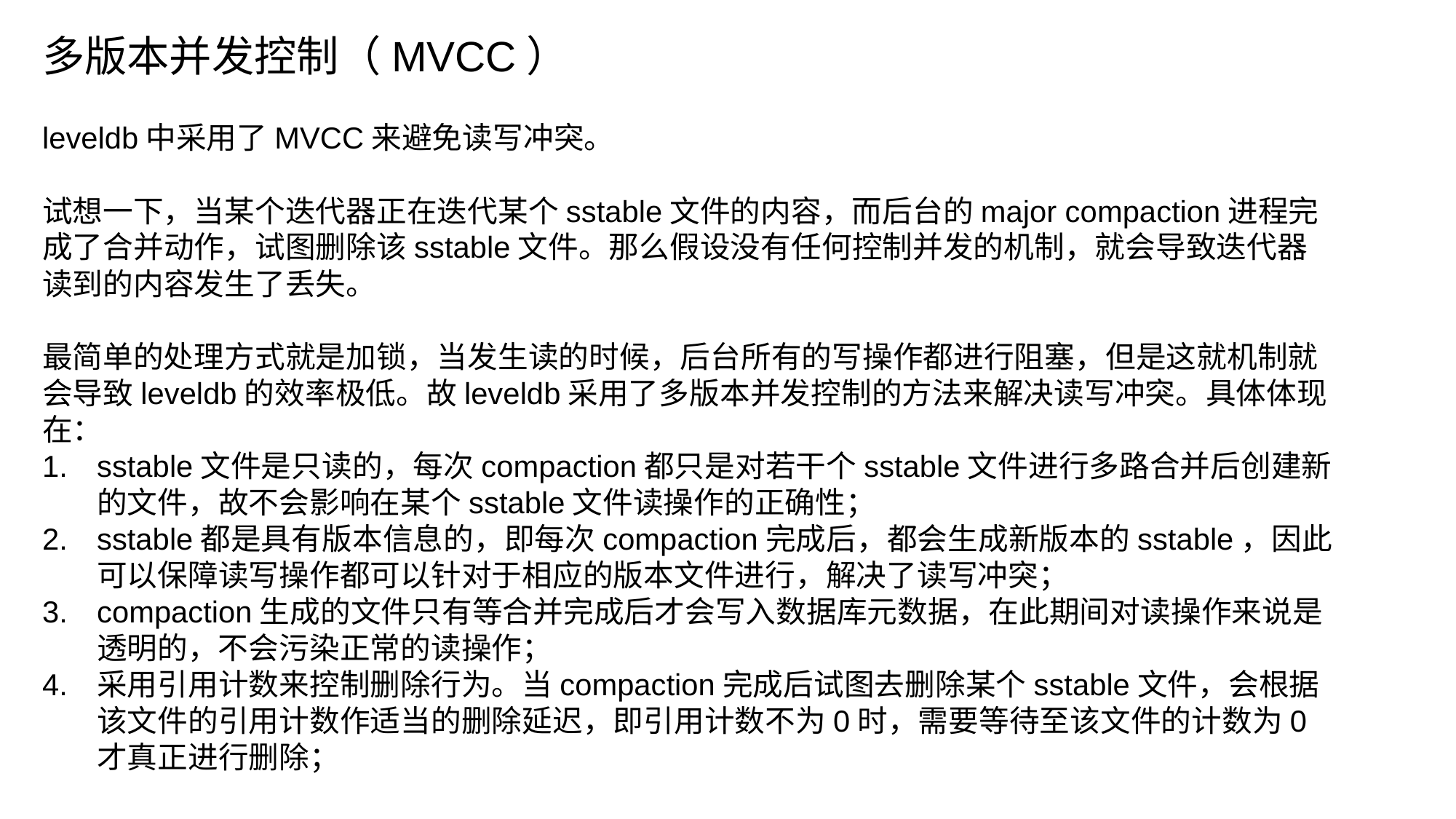

多版本并发控制（MVCC）
leveldb中采用了MVCC来避免读写冲突。

试想一下，当某个迭代器正在迭代某个sstable文件的内容，而后台的major compaction进程完成了合并动作，试图删除该sstable文件。那么假设没有任何控制并发的机制，就会导致迭代器读到的内容发生了丢失。

最简单的处理方式就是加锁，当发生读的时候，后台所有的写操作都进行阻塞，但是这就机制就会导致leveldb的效率极低。故leveldb采用了多版本并发控制的方法来解决读写冲突。具体体现在：
sstable文件是只读的，每次compaction都只是对若干个sstable文件进行多路合并后创建新的文件，故不会影响在某个sstable文件读操作的正确性；
sstable都是具有版本信息的，即每次compaction完成后，都会生成新版本的sstable，因此可以保障读写操作都可以针对于相应的版本文件进行，解决了读写冲突；
compaction生成的文件只有等合并完成后才会写入数据库元数据，在此期间对读操作来说是透明的，不会污染正常的读操作；
采用引用计数来控制删除行为。当compaction完成后试图去删除某个sstable文件，会根据该文件的引用计数作适当的删除延迟，即引用计数不为0时，需要等待至该文件的计数为0才真正进行删除；